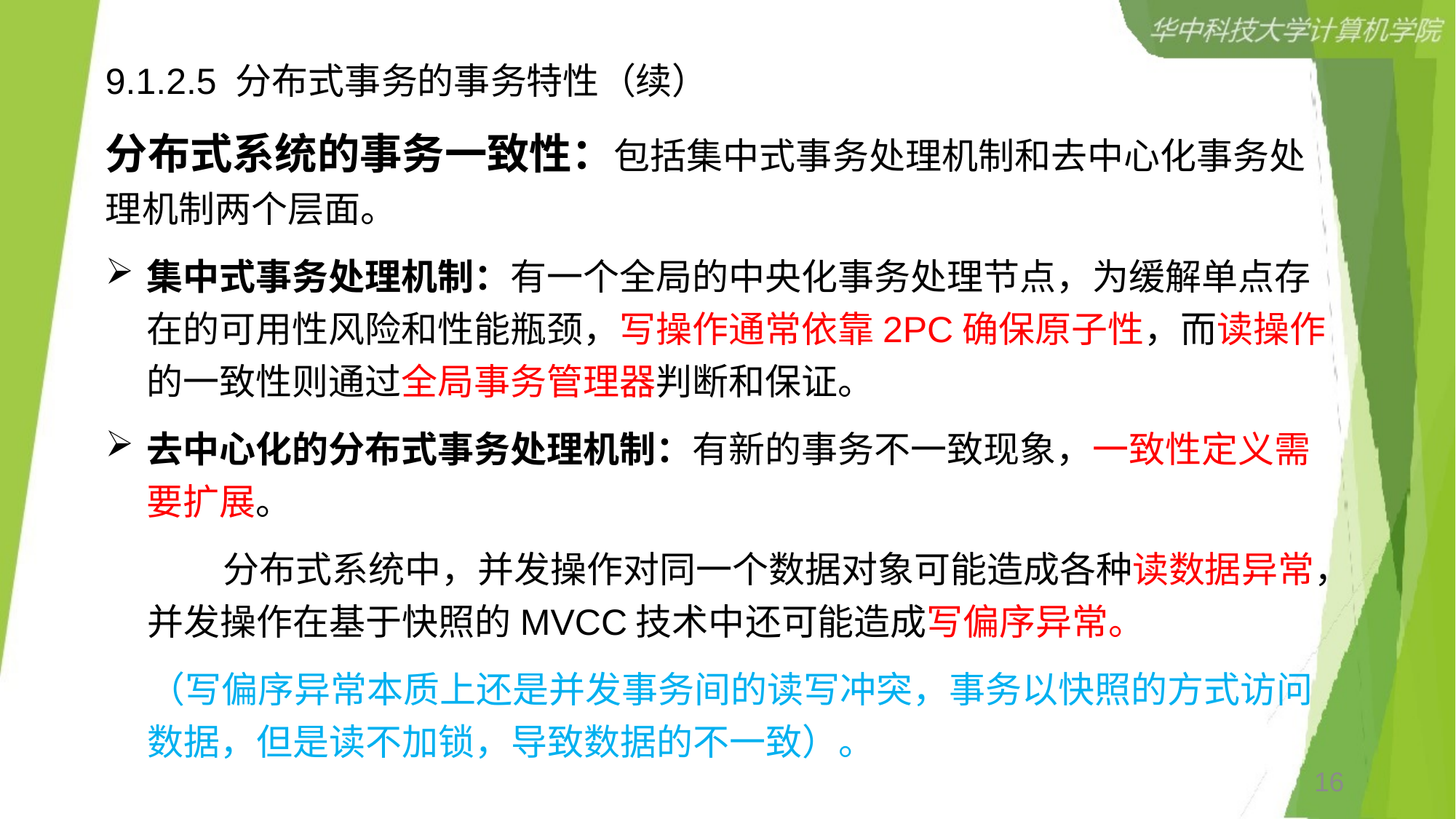

9.1.2.5 分布式事务的事务特性（续）
分布式系统的事务一致性：包括集中式事务处理机制和去中心化事务处理机制两个层面。
集中式事务处理机制：有一个全局的中央化事务处理节点，为缓解单点存在的可用性风险和性能瓶颈，写操作通常依靠2PC确保原子性，而读操作的一致性则通过全局事务管理器判断和保证。
去中心化的分布式事务处理机制：有新的事务不一致现象，一致性定义需要扩展。
分布式系统中，并发操作对同一个数据对象可能造成各种读数据异常，并发操作在基于快照的MVCC技术中还可能造成写偏序异常。
（写偏序异常本质上还是并发事务间的读写冲突，事务以快照的方式访问数据，但是读不加锁，导致数据的不一致）。
16